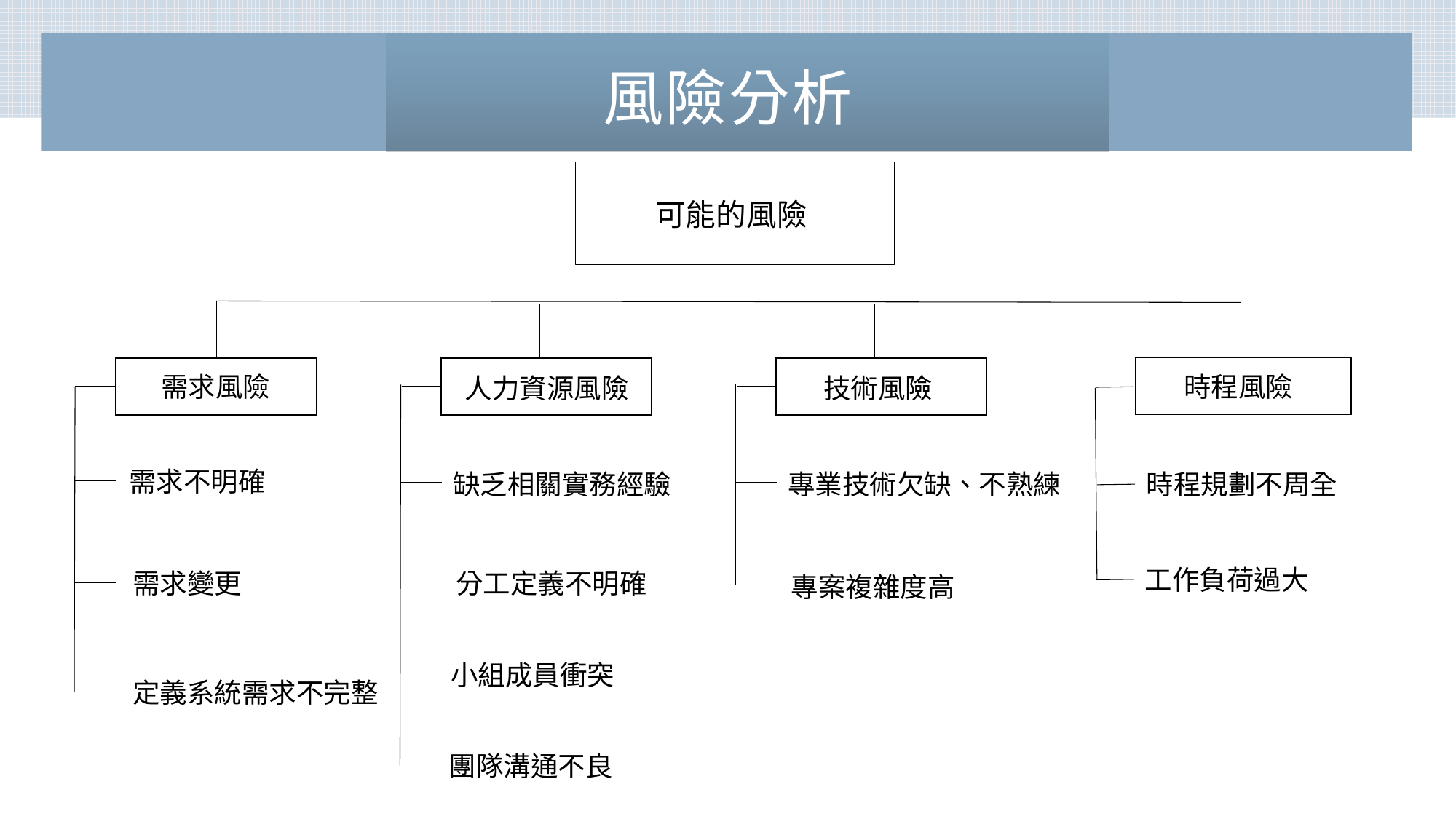

風險分析

可能的風險

需求風險
時程風險
人力資源風險
技術風險
需求不明確
缺乏相關實務經驗
專業技術欠缺、不熟練
時程規劃不周全
工作負荷過大
需求變更
分工定義不明確
專案複雜度高
小組成員衝突
定義系統需求不完整
團隊溝通不良